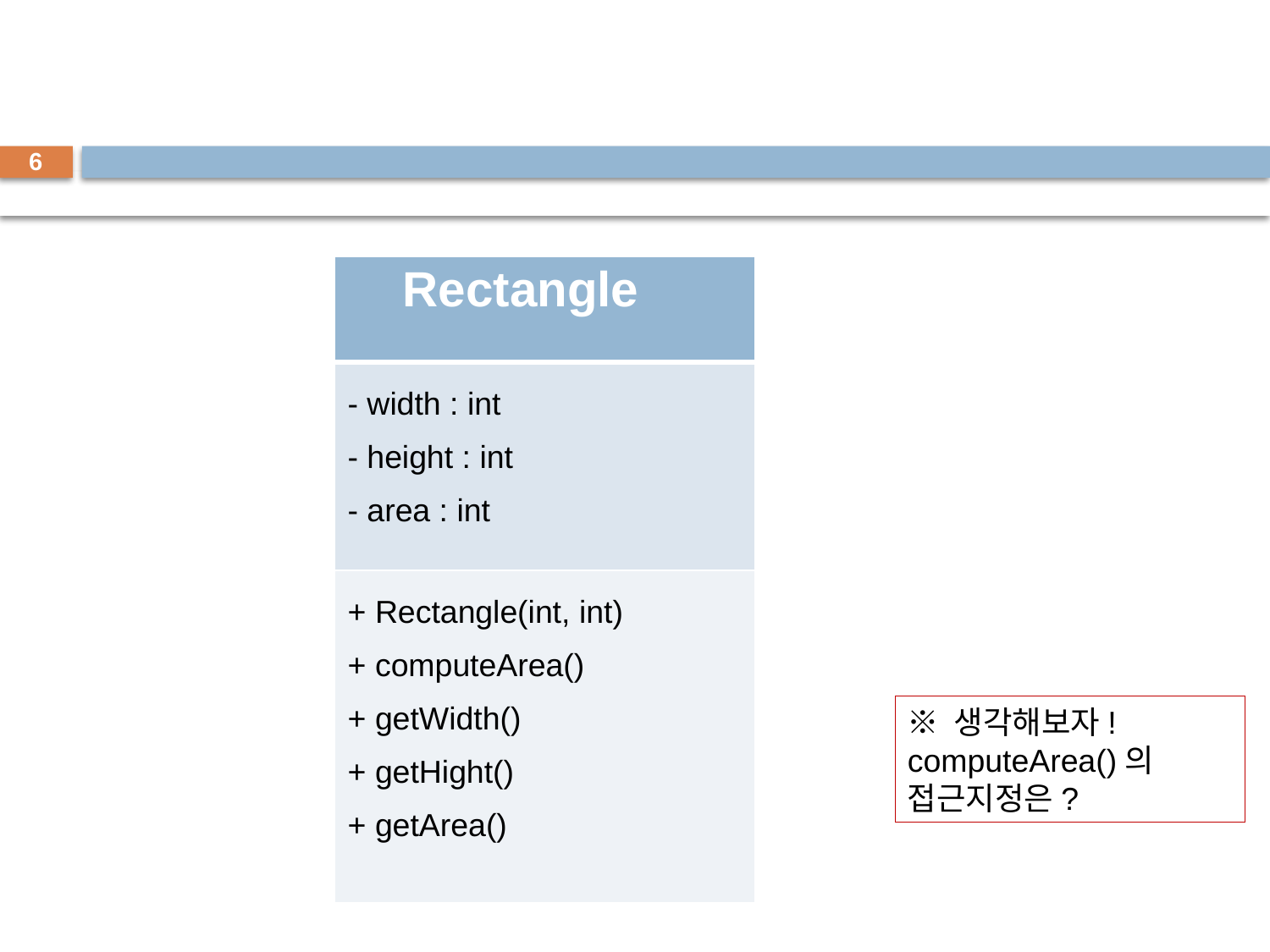

6
| Rectangle |
| --- |
| - width : int - height : int - area : int |
| + Rectangle(int, int) + computeArea() + getWidth() + getHight() + getArea() |
※ 생각해보자!
computeArea()의 접근지정은?